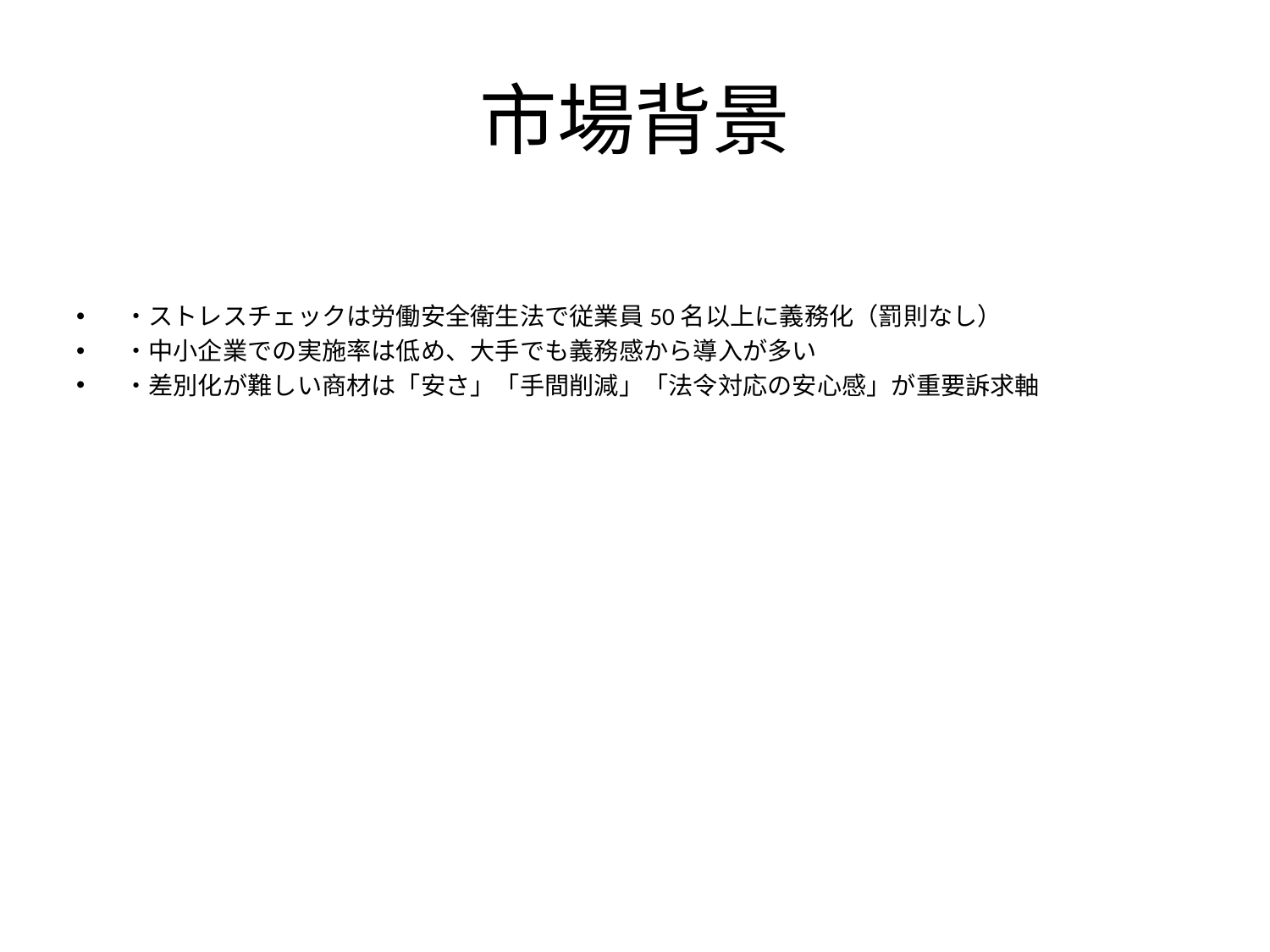

# 市場背景

・ストレスチェックは労働安全衛生法で従業員50名以上に義務化（罰則なし）
・中小企業での実施率は低め、大手でも義務感から導入が多い
・差別化が難しい商材は「安さ」「手間削減」「法令対応の安心感」が重要訴求軸